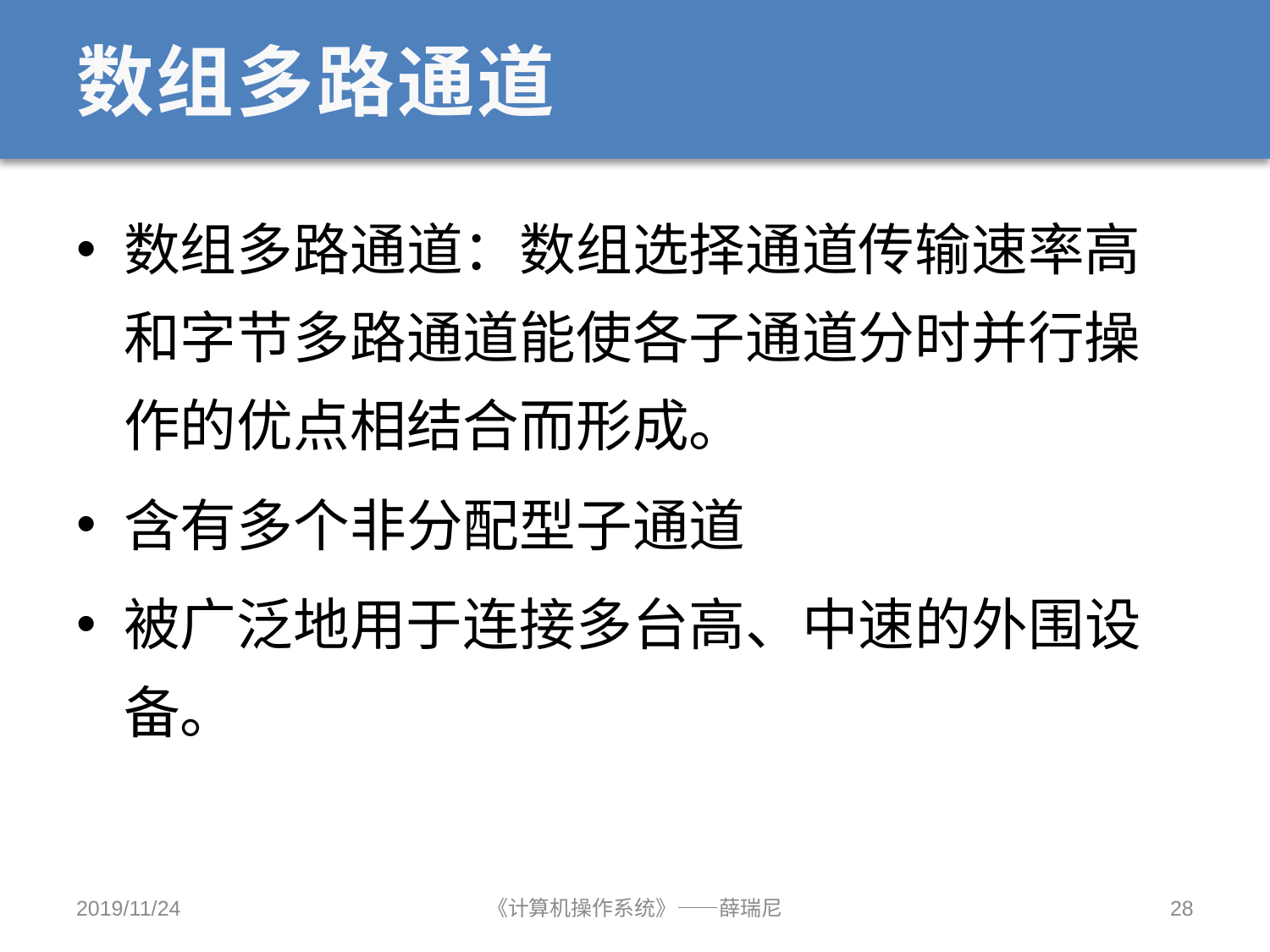

# 数组多路通道
数组多路通道：数组选择通道传输速率高和字节多路通道能使各子通道分时并行操作的优点相结合而形成。
含有多个非分配型子通道
被广泛地用于连接多台高、中速的外围设备。

2019/11/24
《计算机操作系统》——薛瑞尼
28